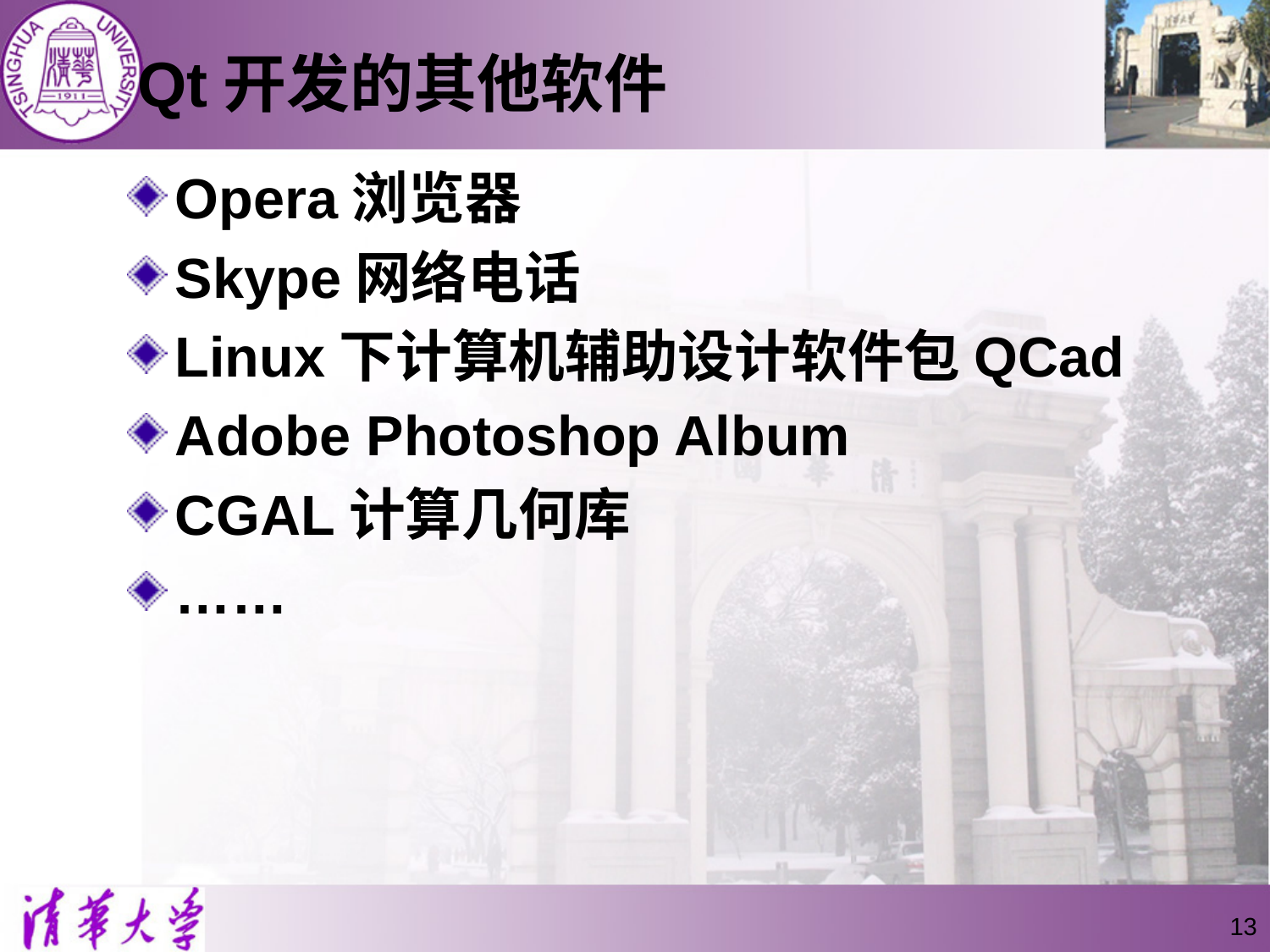

# Qt开发的其他软件
Opera浏览器
Skype网络电话
Linux下计算机辅助设计软件包QCad
Adobe Photoshop Album
CGAL计算几何库
……
13